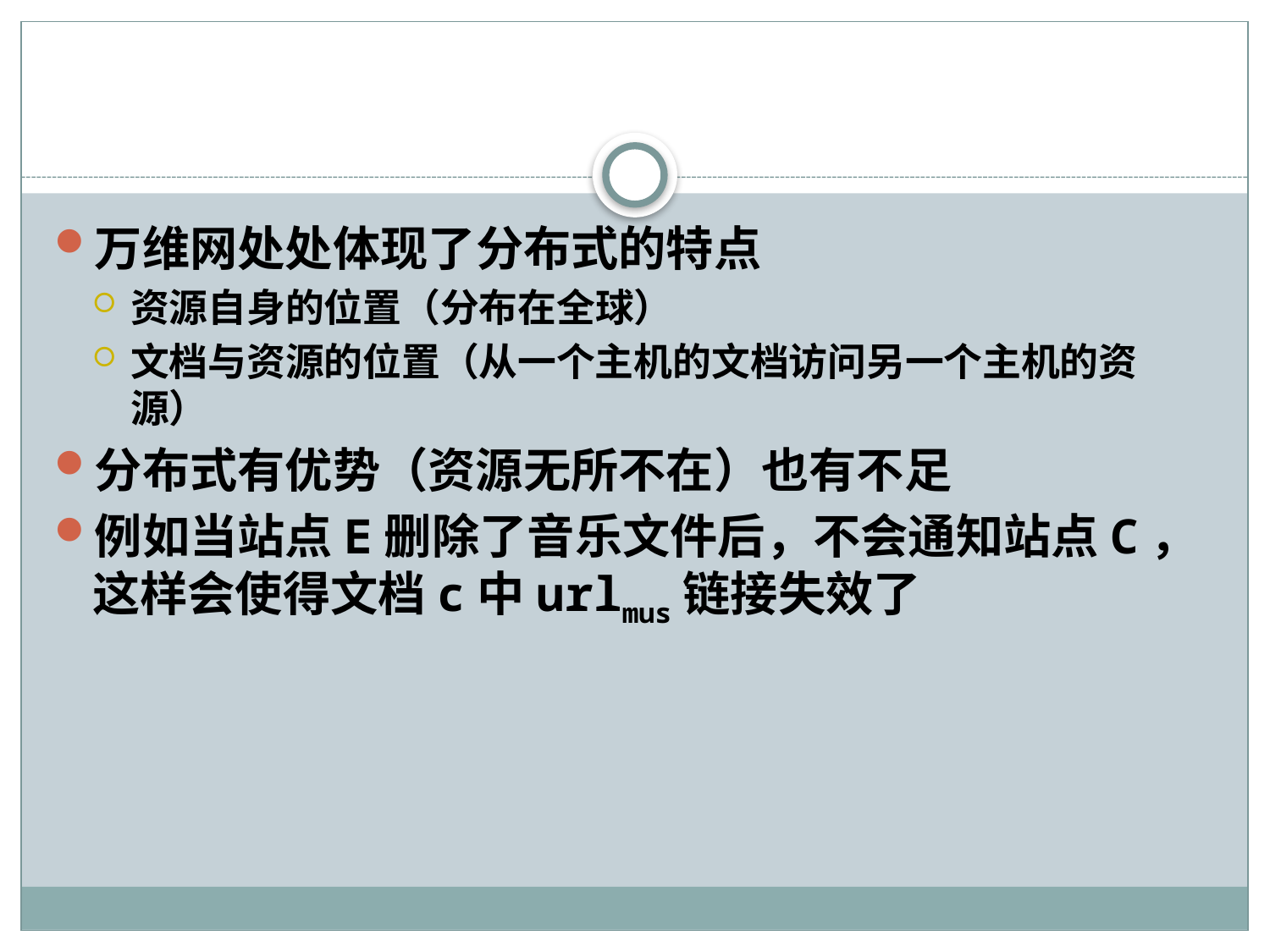

#
万维网处处体现了分布式的特点
资源自身的位置（分布在全球）
文档与资源的位置（从一个主机的文档访问另一个主机的资源）
分布式有优势（资源无所不在）也有不足
例如当站点E删除了音乐文件后，不会通知站点C，这样会使得文档c中urlmus链接失效了